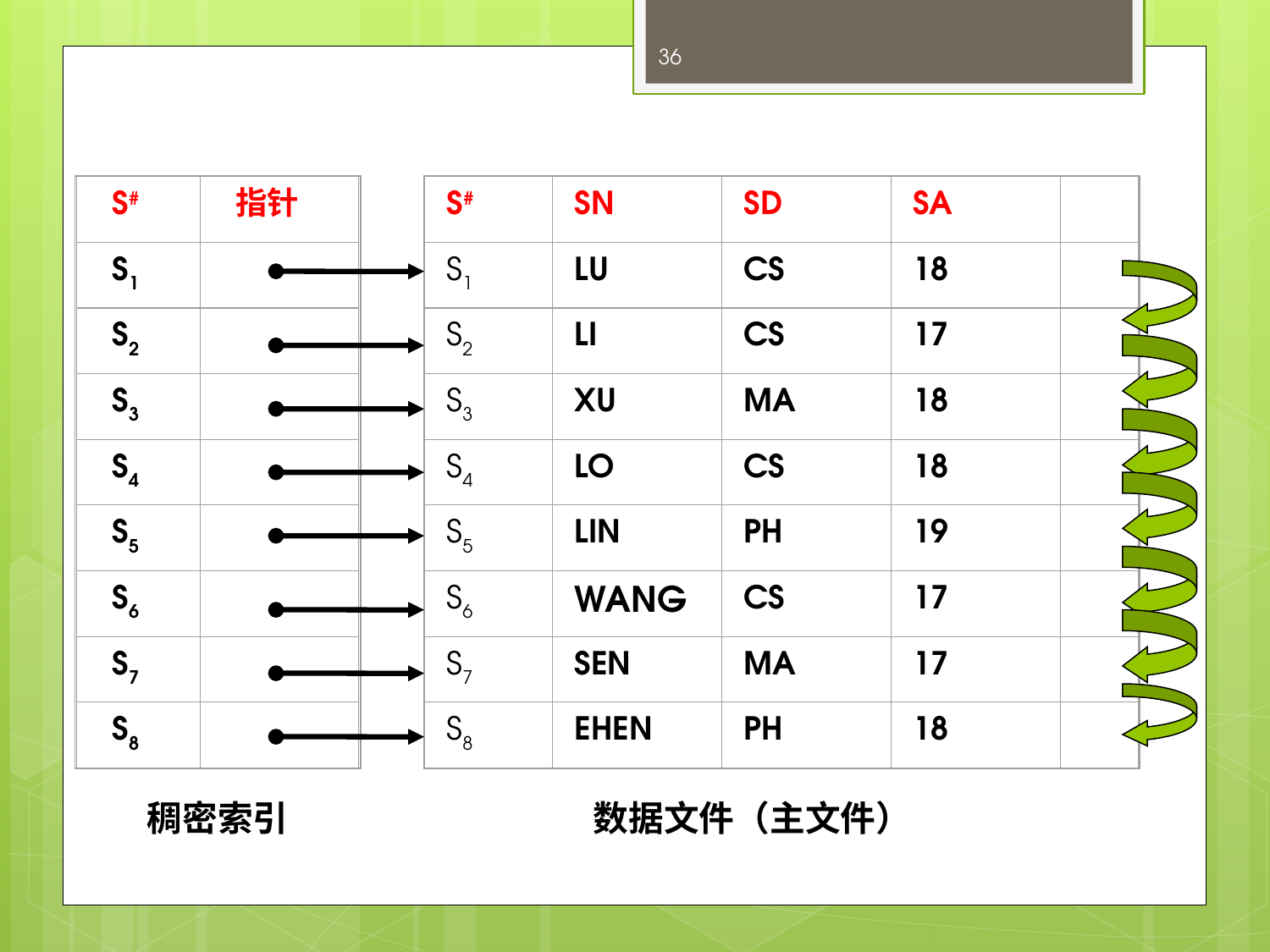

36

S#

指针

S1

S2

S3

S4

S5

S6

S7

S8

S#

SN

SD

SA

S1

LU

CS

18

S2

LI

CS

17

S3

XU

MA

18

S4

LO

CS

18

S5

LIN

PH

19

S6

WANG

CS

17

S7

SEN

MA

17

S8

EHEN

PH

18

稠密索引
数据文件（主文件）